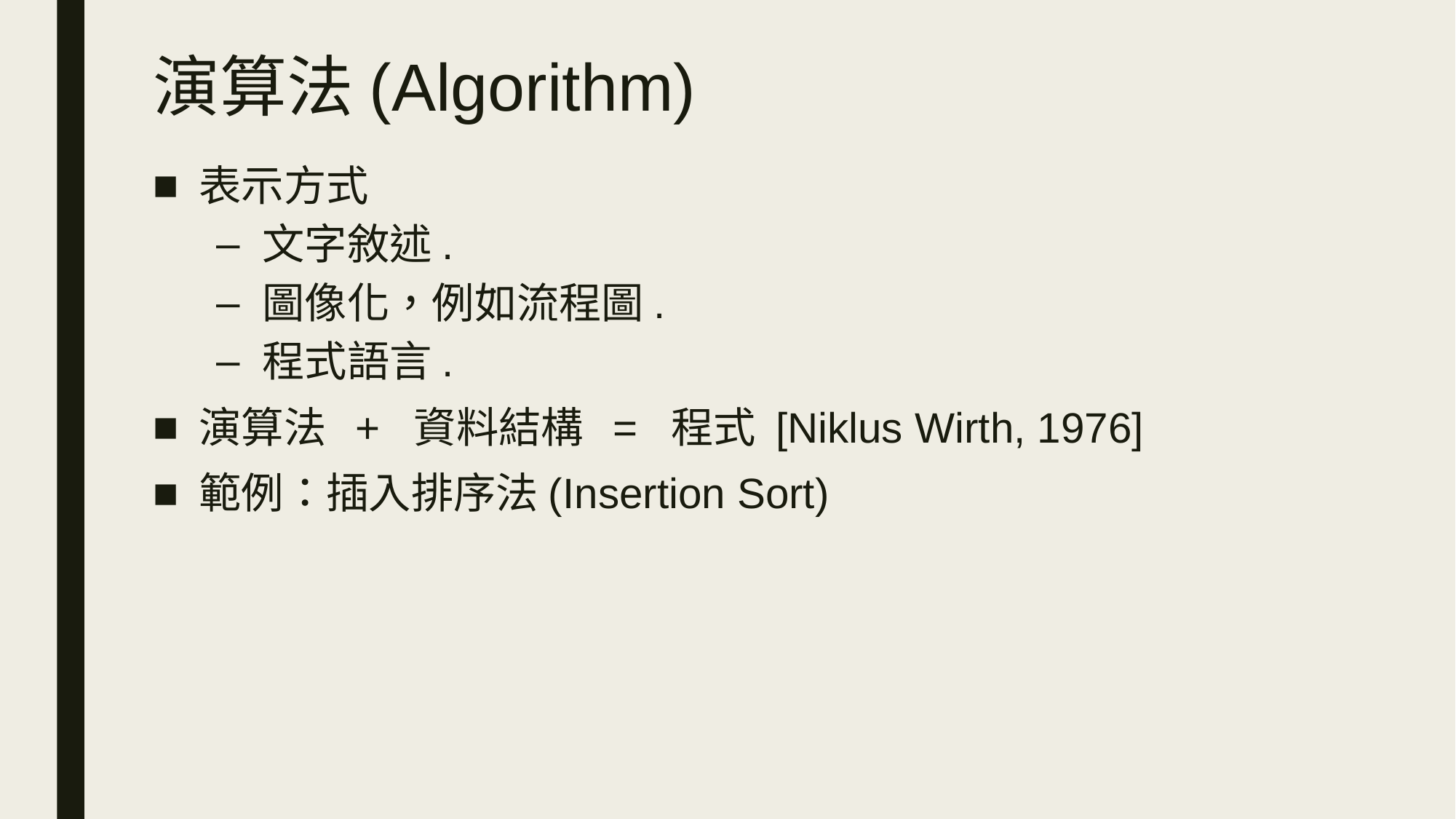

# 演算法(Algorithm)
表示方式
文字敘述.
圖像化，例如流程圖.
程式語言.
演算法  +  資料結構  =  程式 [Niklus Wirth, 1976]
範例：插入排序法(Insertion Sort)